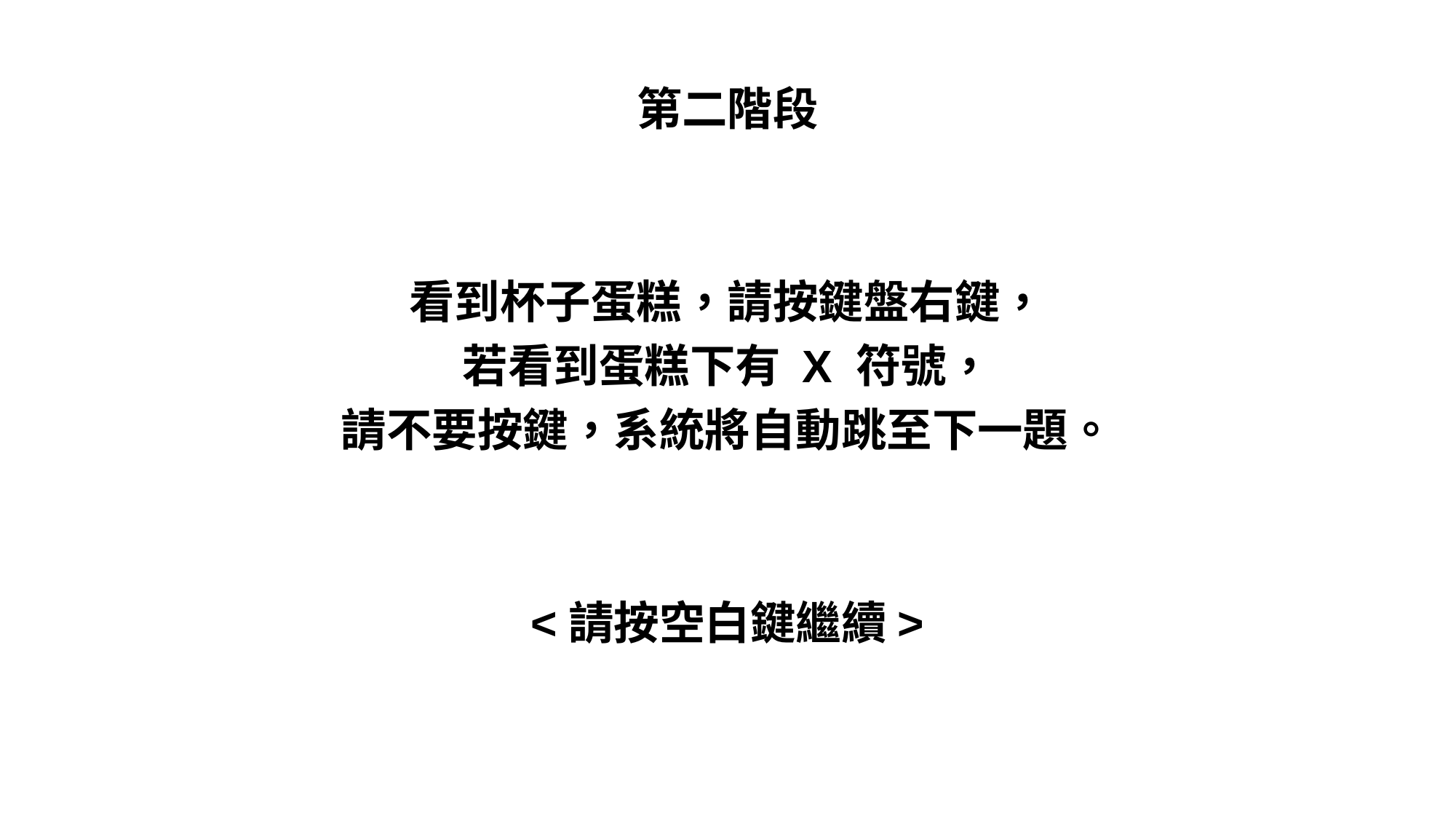

第二階段

看到杯子蛋糕，請按鍵盤右鍵，
若看到蛋糕下有 X 符號，
請不要按鍵，系統將自動跳至下一題。

<請按空白鍵繼續>